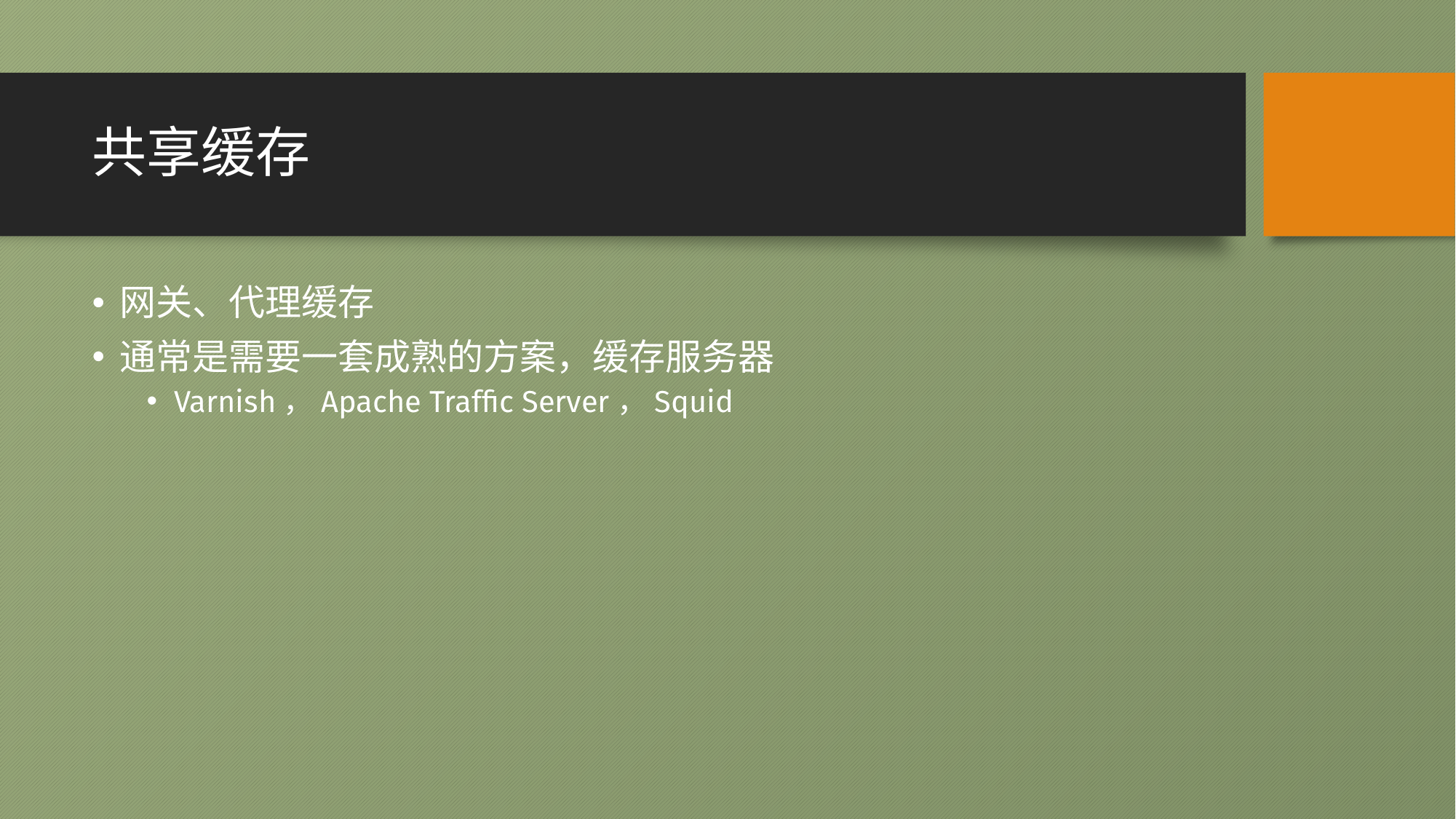

# 共享缓存
网关、代理缓存
通常是需要一套成熟的方案，缓存服务器
Varnish，Apache Traffic Server，Squid